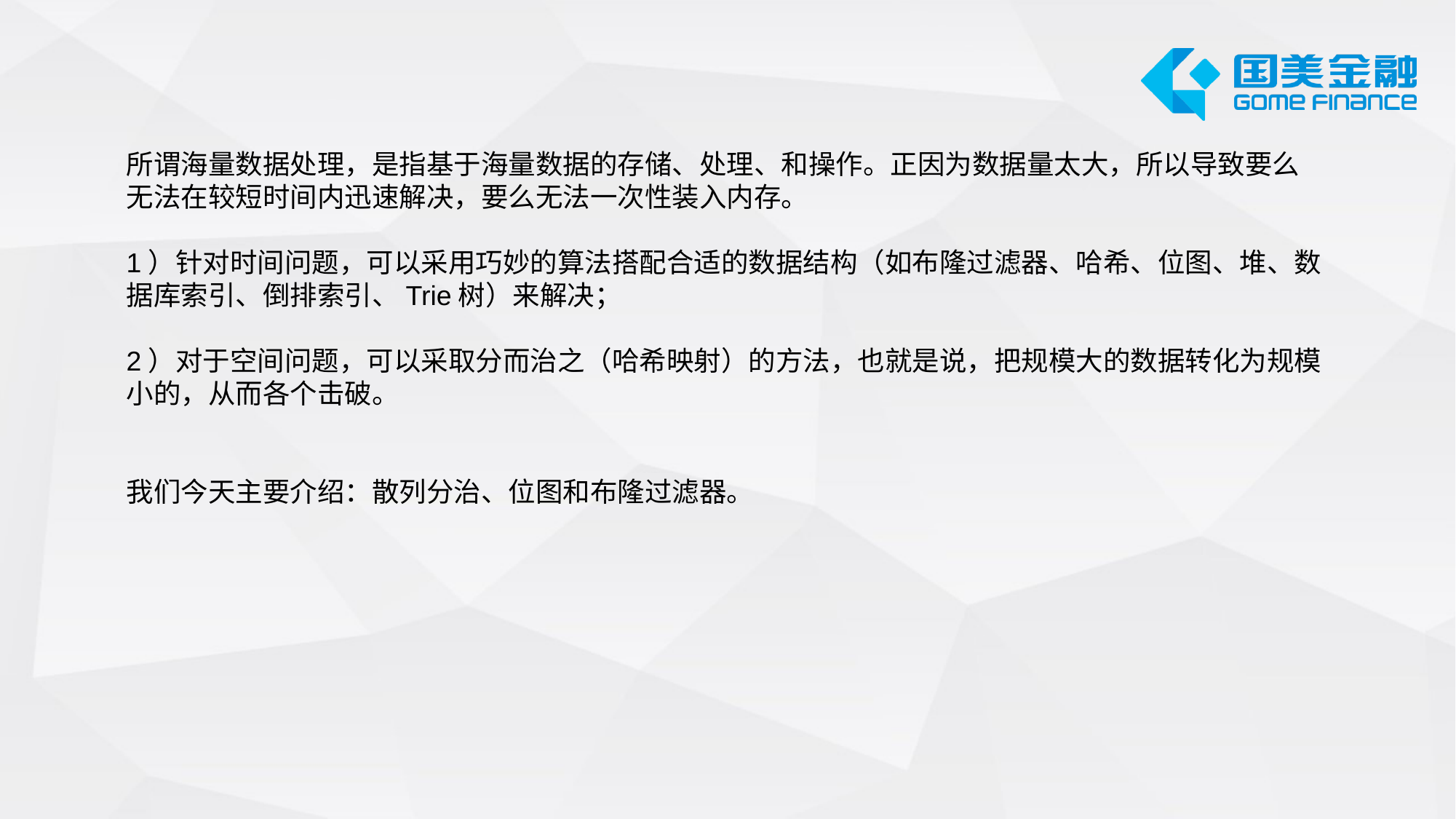

所谓海量数据处理，是指基于海量数据的存储、处理、和操作。正因为数据量太大，所以导致要么无法在较短时间内迅速解决，要么无法一次性装入内存。

1）针对时间问题，可以采用巧妙的算法搭配合适的数据结构（如布隆过滤器、哈希、位图、堆、数据库索引、倒排索引、Trie树）来解决；

2）对于空间问题，可以采取分而治之（哈希映射）的方法，也就是说，把规模大的数据转化为规模小的，从而各个击破。

我们今天主要介绍：散列分治、位图和布隆过滤器。